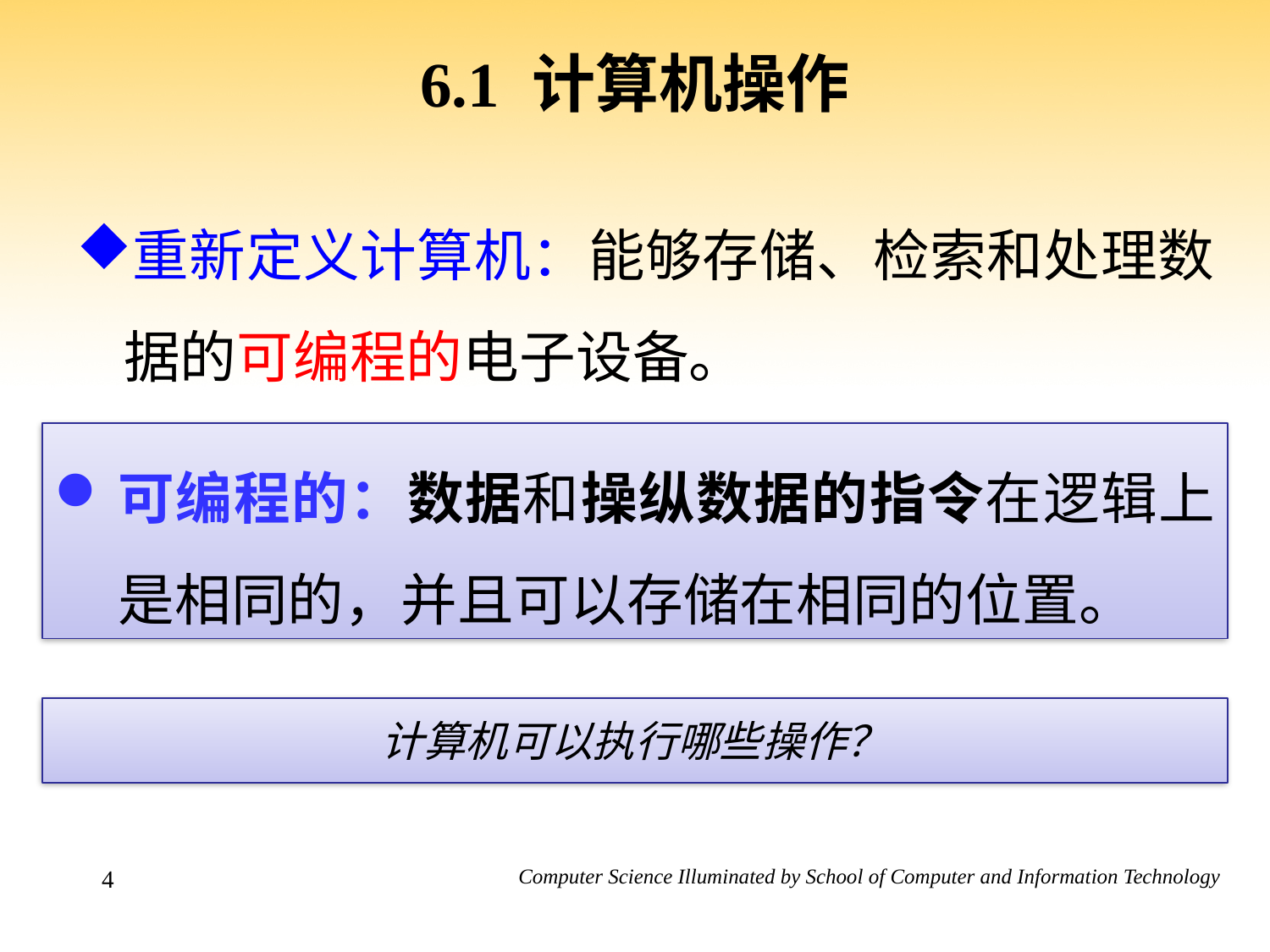

# 6.1 计算机操作
重新定义计算机：能够存储、检索和处理数据的可编程的电子设备。

可编程的：数据和操纵数据的指令在逻辑上是相同的，并且可以存储在相同的位置。
计算机可以执行哪些操作？
4